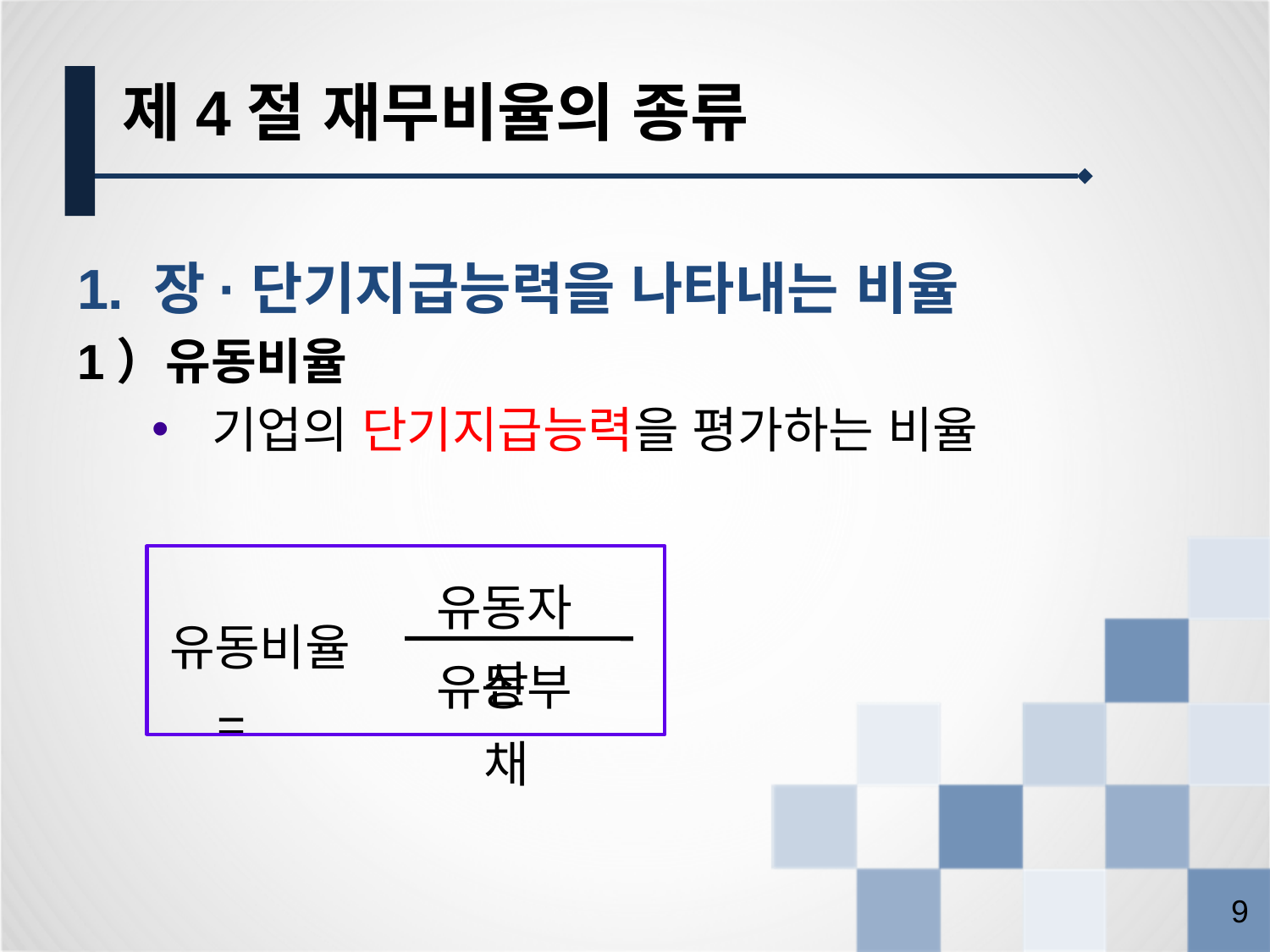

제4절 재무비율의 종류

1. 장·단기지급능력을 나타내는 비율
1）유동비율
기업의 단기지급능력을 평가하는 비율

유동자산
유동비율 =
유동부채
9